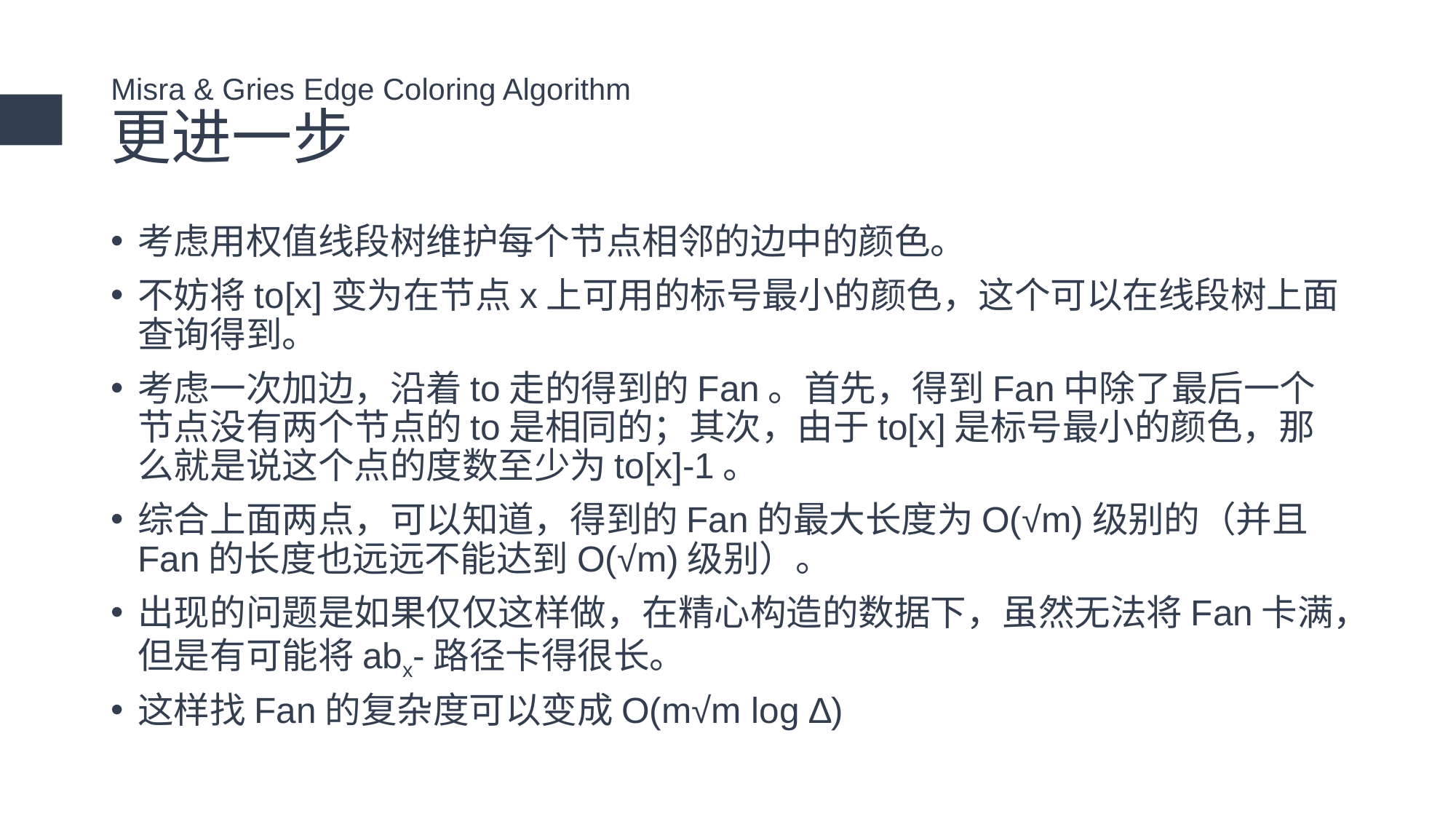

# Misra & Gries Edge Coloring Algorithm 更进一步
考虑用权值线段树维护每个节点相邻的边中的颜色。
不妨将to[x]变为在节点x上可用的标号最小的颜色，这个可以在线段树上面查询得到。
考虑一次加边，沿着to走的得到的Fan。首先，得到Fan中除了最后一个节点没有两个节点的to是相同的；其次，由于to[x]是标号最小的颜色，那么就是说这个点的度数至少为to[x]-1。
综合上面两点，可以知道，得到的Fan的最大长度为O(√m)级别的（并且Fan的长度也远远不能达到O(√m)级别）。
出现的问题是如果仅仅这样做，在精心构造的数据下，虽然无法将Fan卡满，但是有可能将abx-路径卡得很长。
这样找Fan的复杂度可以变成O(m√m log ∆)